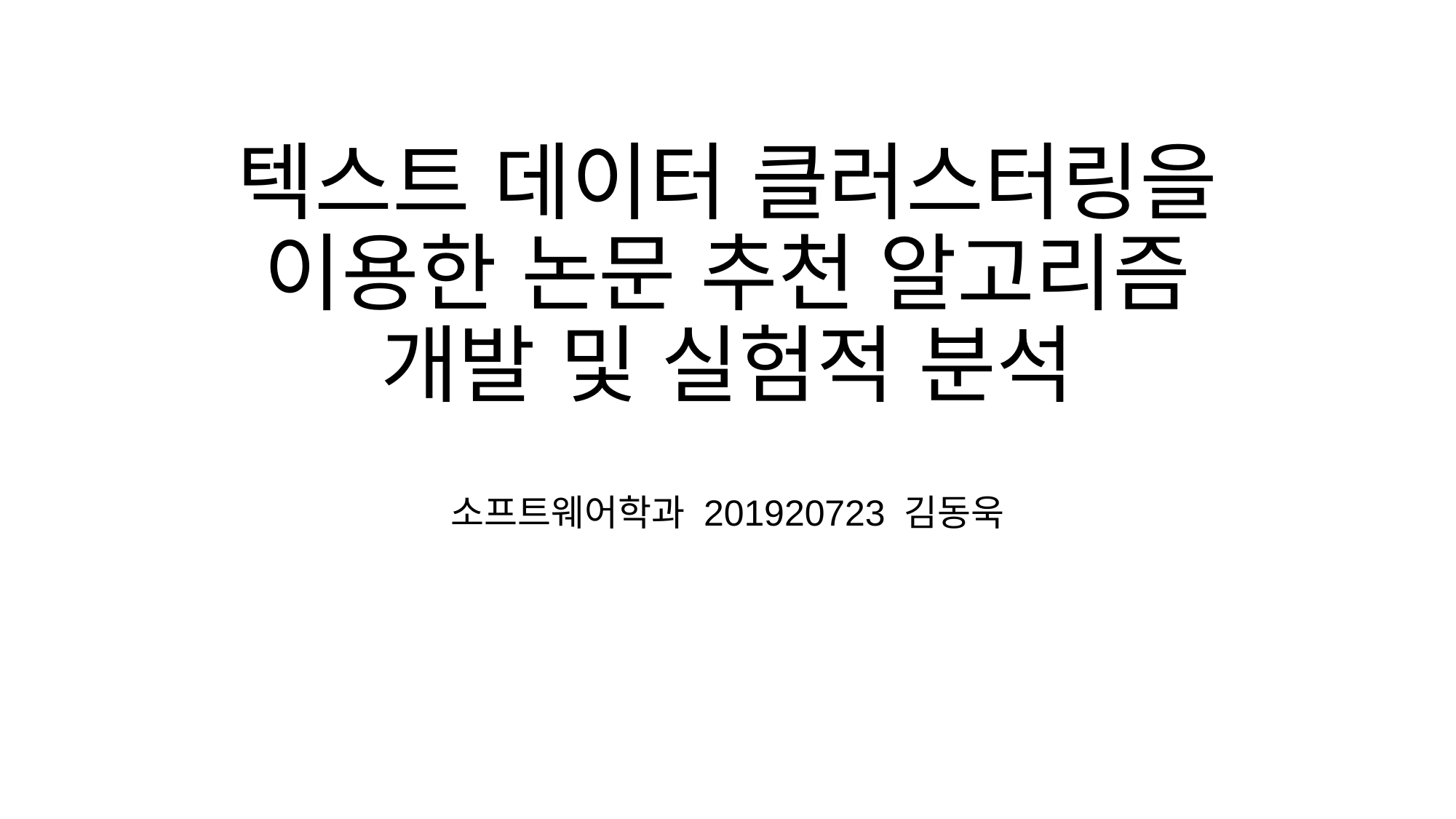

# 텍스트 데이터 클러스터링을 이용한 논문 추천 알고리즘 개발 및 실험적 분석

소프트웨어학과 201920723 김동욱